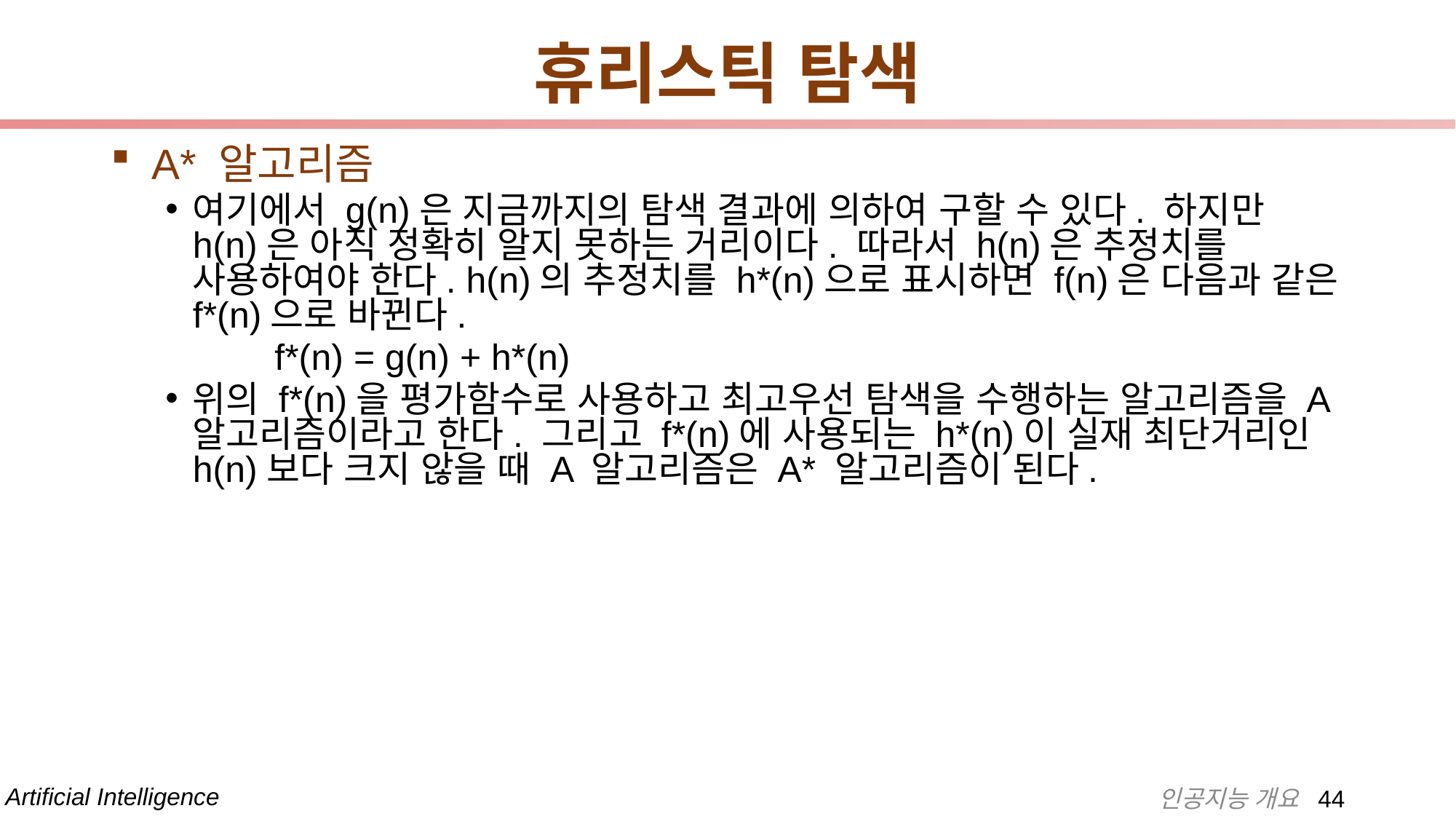

# 휴리스틱 탐색
A* 알고리즘
여기에서 g(n)은 지금까지의 탐색 결과에 의하여 구할 수 있다. 하지만 h(n)은 아직 정확히 알지 못하는 거리이다. 따라서 h(n)은 추정치를 사용하여야 한다. h(n)의 추정치를 h*(n)으로 표시하면 f(n)은 다음과 같은 f*(n)으로 바뀐다.
	f*(n) = g(n) + h*(n)
위의 f*(n)을 평가함수로 사용하고 최고우선 탐색을 수행하는 알고리즘을 A 알고리즘이라고 한다. 그리고 f*(n)에 사용되는 h*(n)이 실재 최단거리인 h(n)보다 크지 않을 때 A 알고리즘은 A* 알고리즘이 된다.